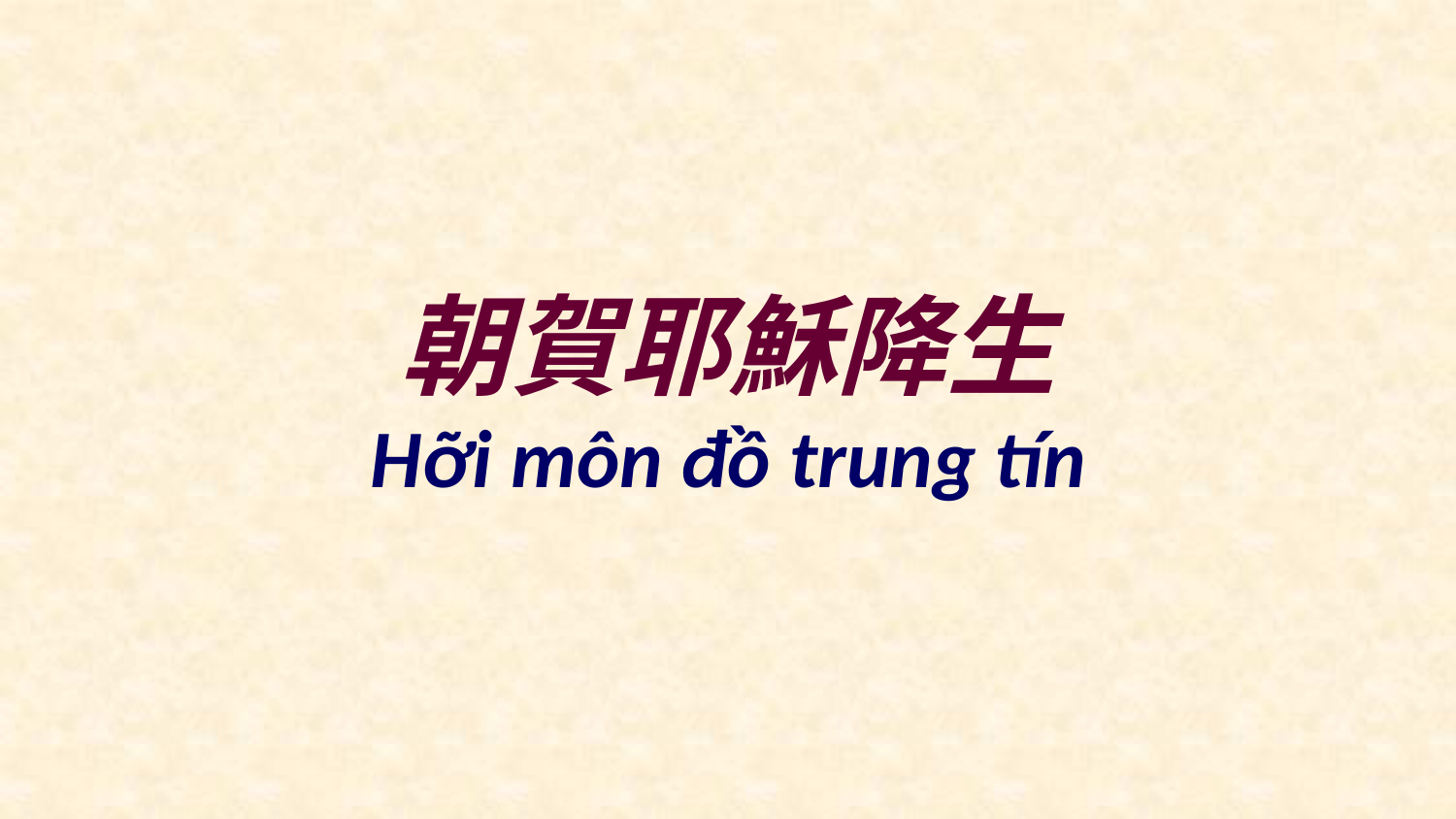

# 朝賀耶穌降生
Hỡi môn đồ trung tín